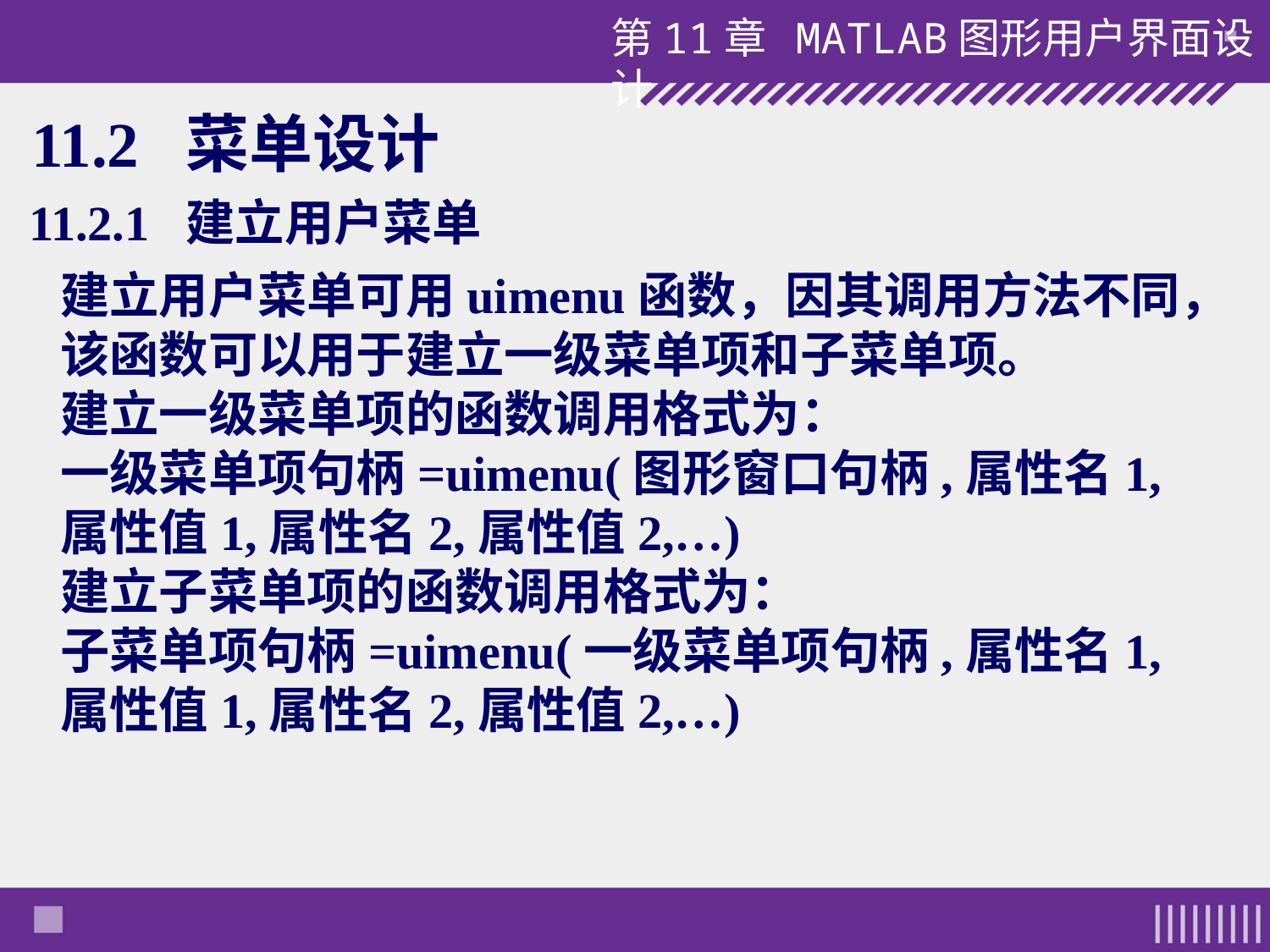

# 11.2  菜单设计
11.2.1  建立用户菜单
建立用户菜单可用uimenu函数，因其调用方法不同，该函数可以用于建立一级菜单项和子菜单项。
建立一级菜单项的函数调用格式为：
一级菜单项句柄=uimenu(图形窗口句柄,属性名1,属性值1,属性名2,属性值2,…)
建立子菜单项的函数调用格式为：
子菜单项句柄=uimenu(一级菜单项句柄,属性名1,属性值1,属性名2,属性值2,…)